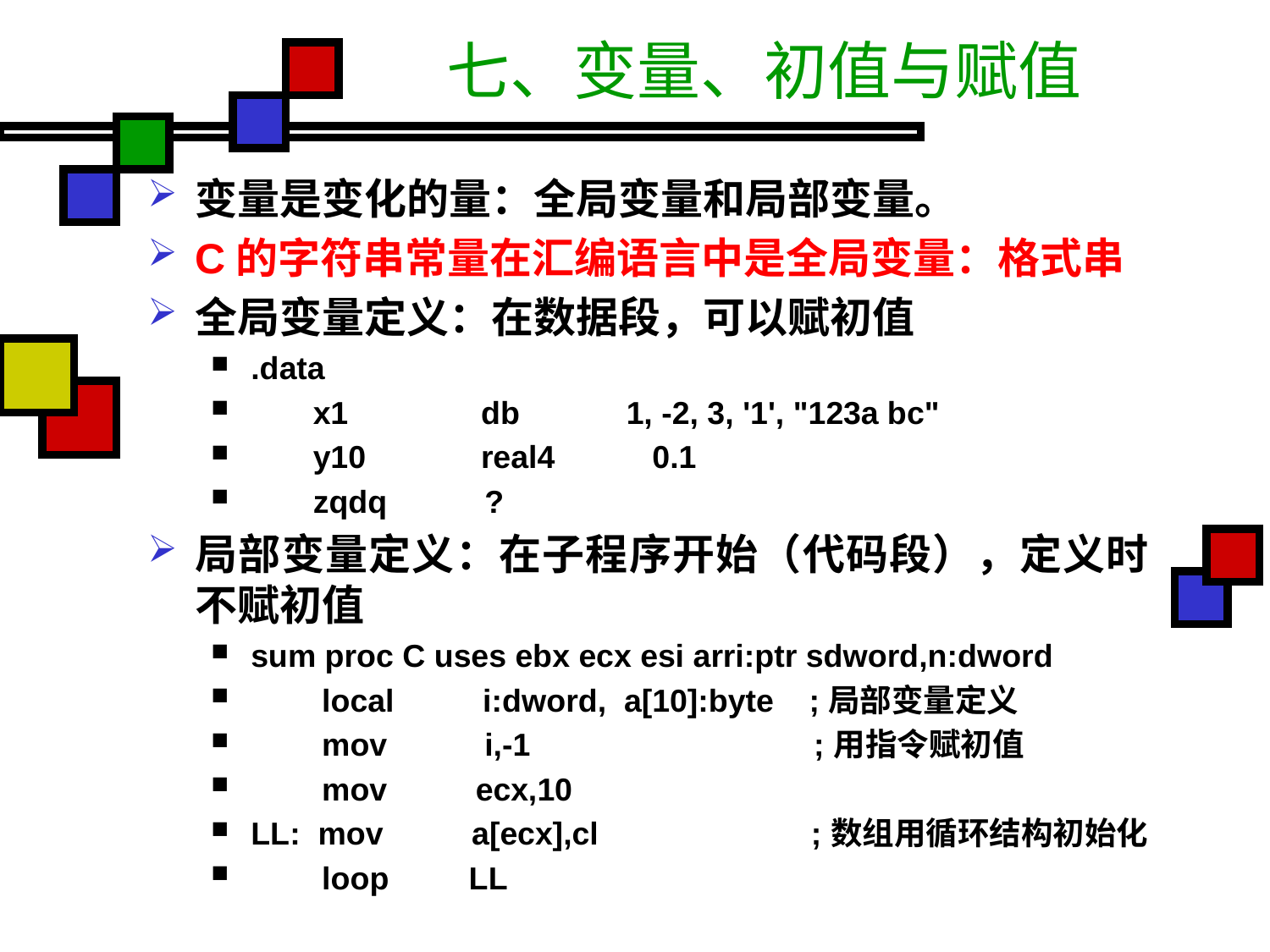

# 七、变量、初值与赋值
变量是变化的量：全局变量和局部变量。
C的字符串常量在汇编语言中是全局变量：格式串
全局变量定义：在数据段，可以赋初值
.data
       x1               db            1, -2, 3, '1', "123a bc"
       y10             real4           0.1
       zqdq           ?
局部变量定义：在子程序开始（代码段），定义时不赋初值
sum proc C uses ebx ecx esi arri:ptr sdword,n:dword
        local          i:dword,  a[10]:byte    ;局部变量定义
        mov           i,-1                                ;用指令赋初值
        mov          ecx,10
LL:  mov          a[ecx],cl                        ;数组用循环结构初始化
        loop         LL